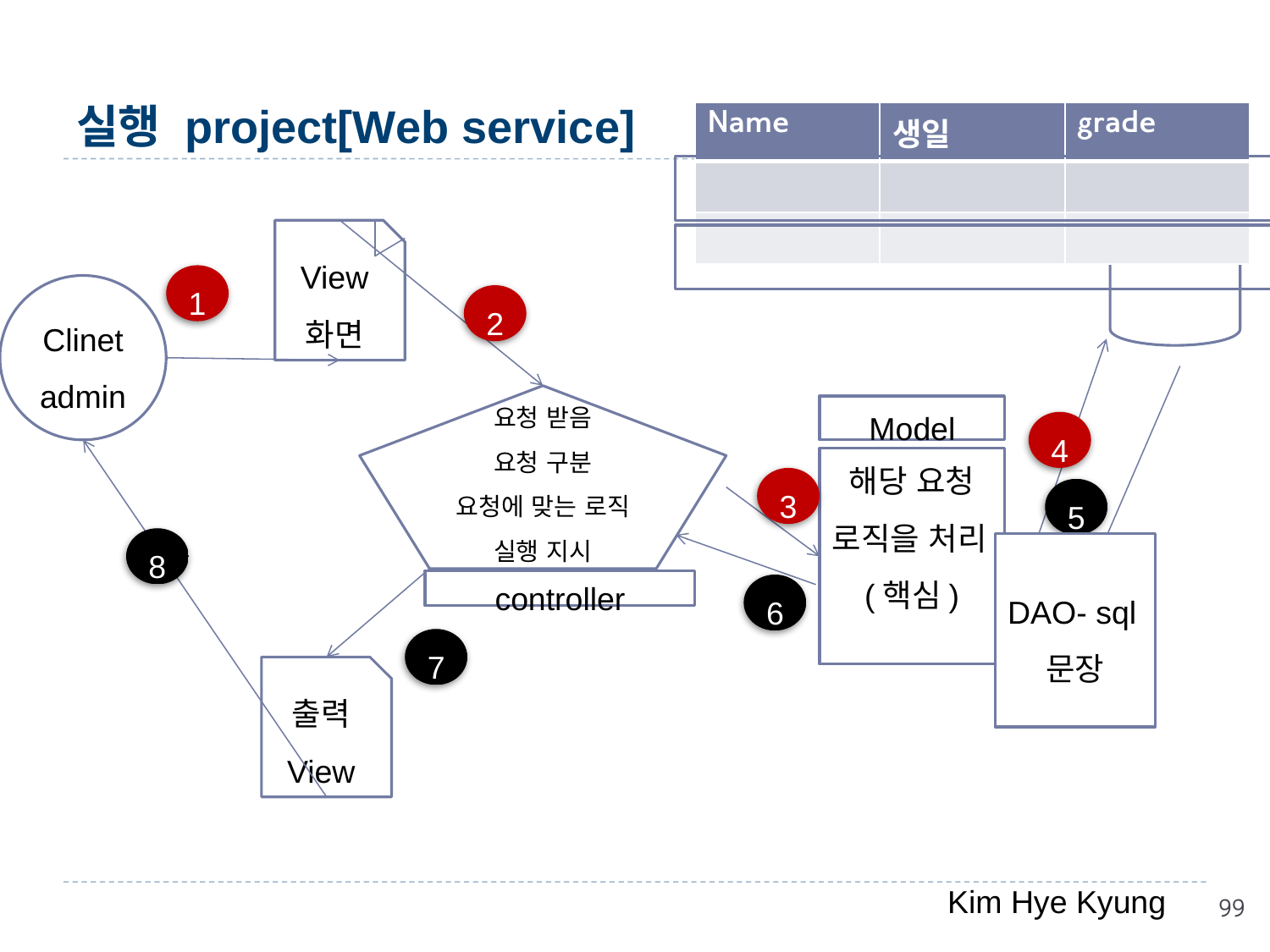

# 실행 project[Web service]
| Name | 생일 | grade |
| --- | --- | --- |
|  |  |  |
|  |  |  |

View 화면

1
Clinet
admin
2
요청 받음
요청 구분
요청에 맞는 로직 실행 지시

Model
4
해당 요청 로직을 처리(핵심)

3
5
8
DAO- sql문장
controller
6
7
출력 View
99